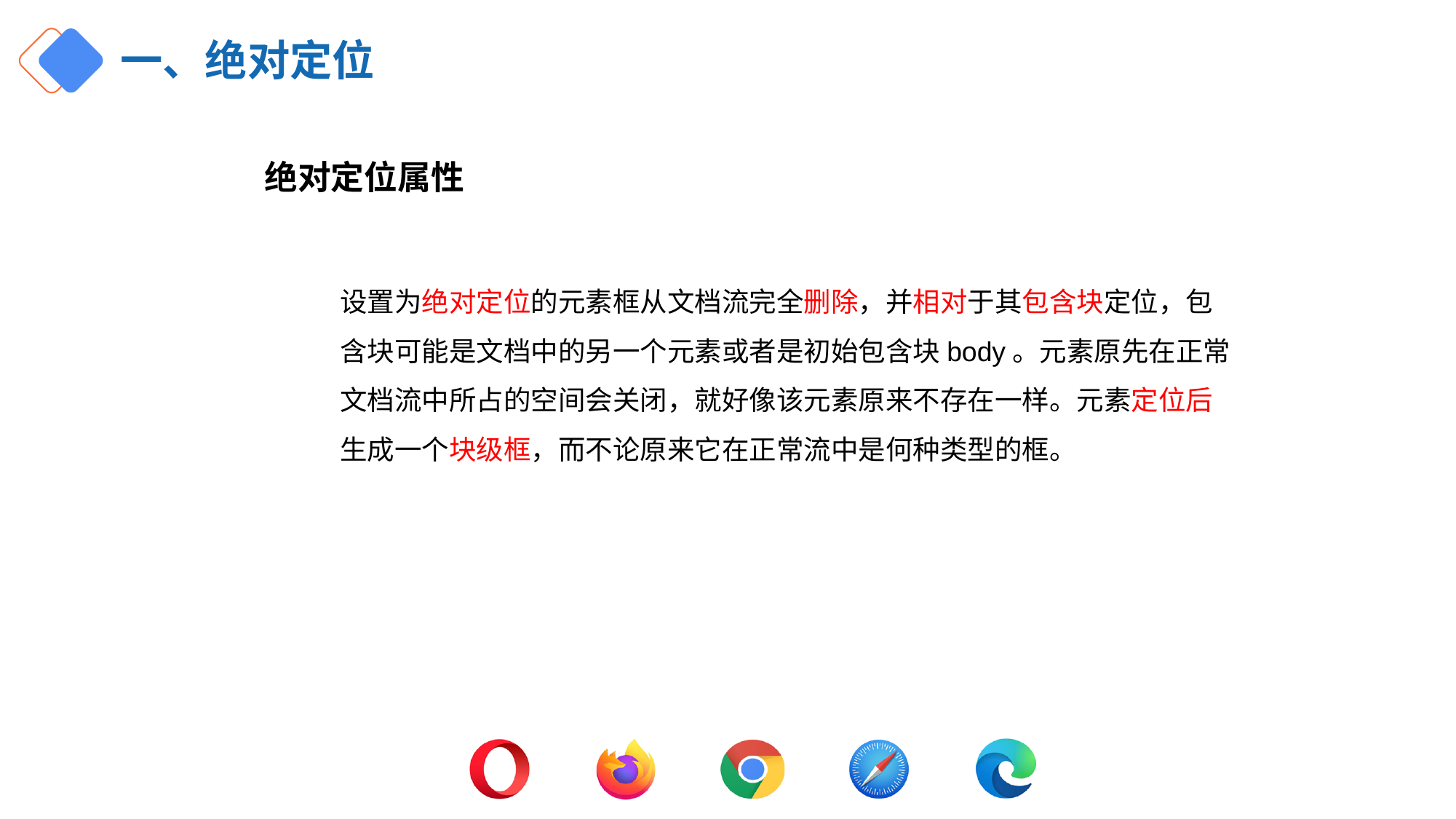

# 一、绝对定位
绝对定位属性
设置为绝对定位的元素框从文档流完全删除，并相对于其包含块定位，包含块可能是文档中的另一个元素或者是初始包含块body。元素原先在正常文档流中所占的空间会关闭，就好像该元素原来不存在一样。元素定位后生成一个块级框，而不论原来它在正常流中是何种类型的框。